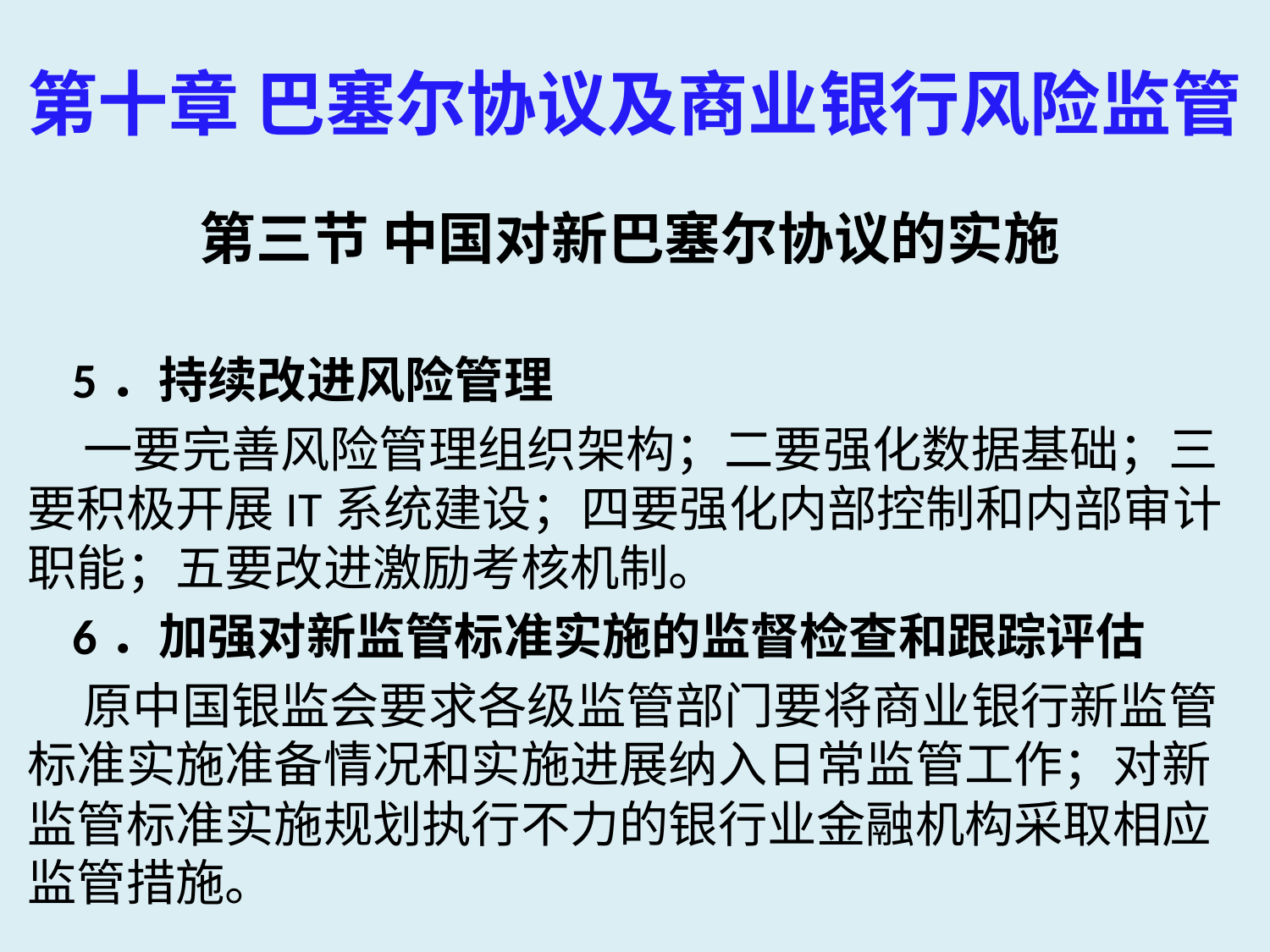

# 第十章 巴塞尔协议及商业银行风险监管
第三节 中国对新巴塞尔协议的实施

    5．持续改进风险管理
    一要完善风险管理组织架构；二要强化数据基础；三要积极开展IT系统建设；四要强化内部控制和内部审计职能；五要改进激励考核机制。
    6．加强对新监管标准实施的监督检查和跟踪评估
    原中国银监会要求各级监管部门要将商业银行新监管标准实施准备情况和实施进展纳入日常监管工作；对新监管标准实施规划执行不力的银行业金融机构采取相应监管措施。
51